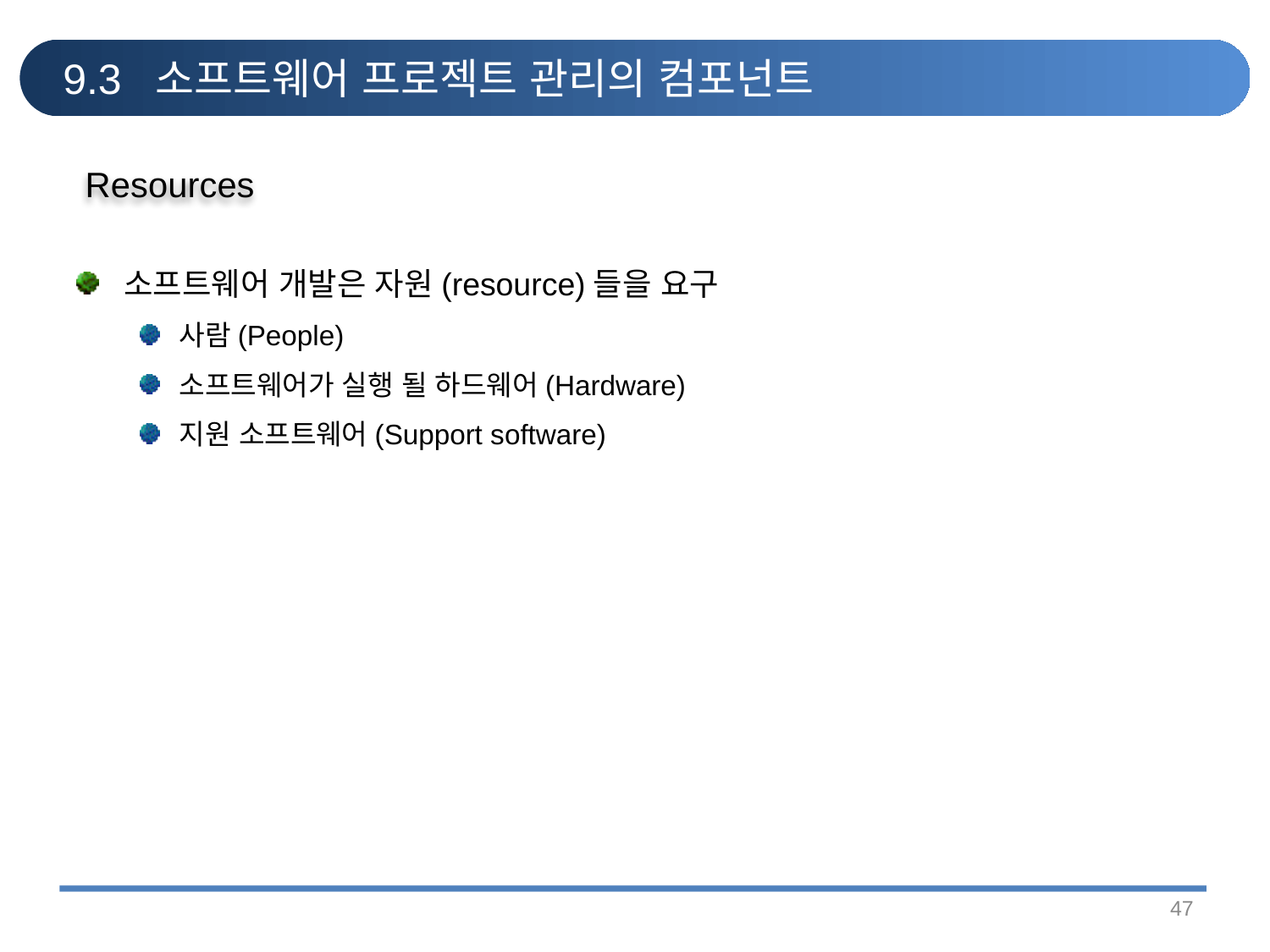

# 9.3  소프트웨어 프로젝트 관리의 컴포넌트
Resources
소프트웨어 개발은 자원(resource)들을 요구
사람(People)
소프트웨어가 실행 될 하드웨어(Hardware)
지원 소프트웨어(Support software)
47